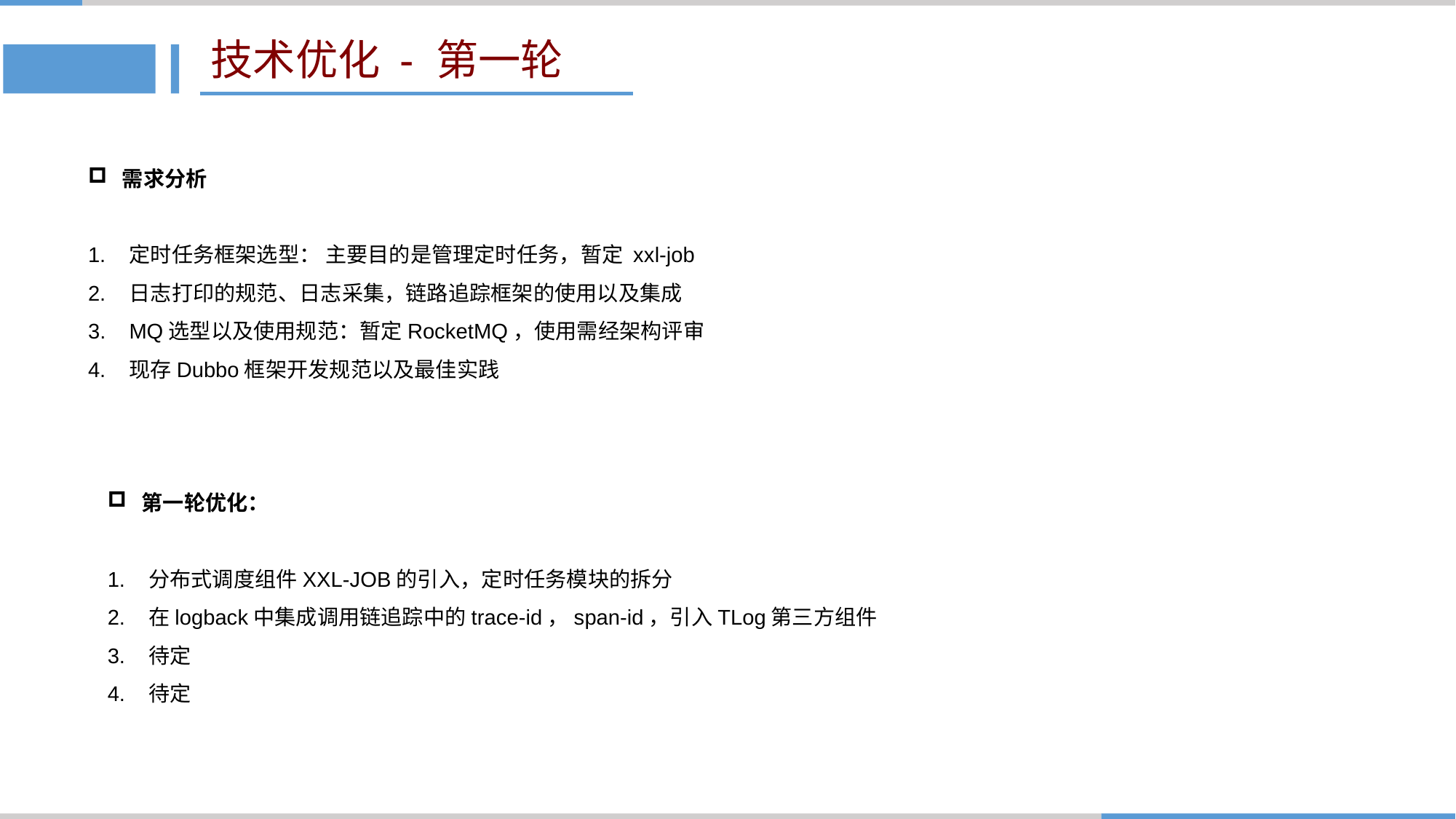

# 技术优化 - 第一轮

需求分析

定时任务框架选型： 主要目的是管理定时任务，暂定 xxl-job
日志打印的规范、日志采集，链路追踪框架的使用以及集成
MQ选型以及使用规范：暂定RocketMQ，使用需经架构评审
现存Dubbo框架开发规范以及最佳实践

第一轮优化：

分布式调度组件XXL-JOB的引入，定时任务模块的拆分
在logback中集成调用链追踪中的trace-id，span-id，引入TLog第三方组件
待定
待定